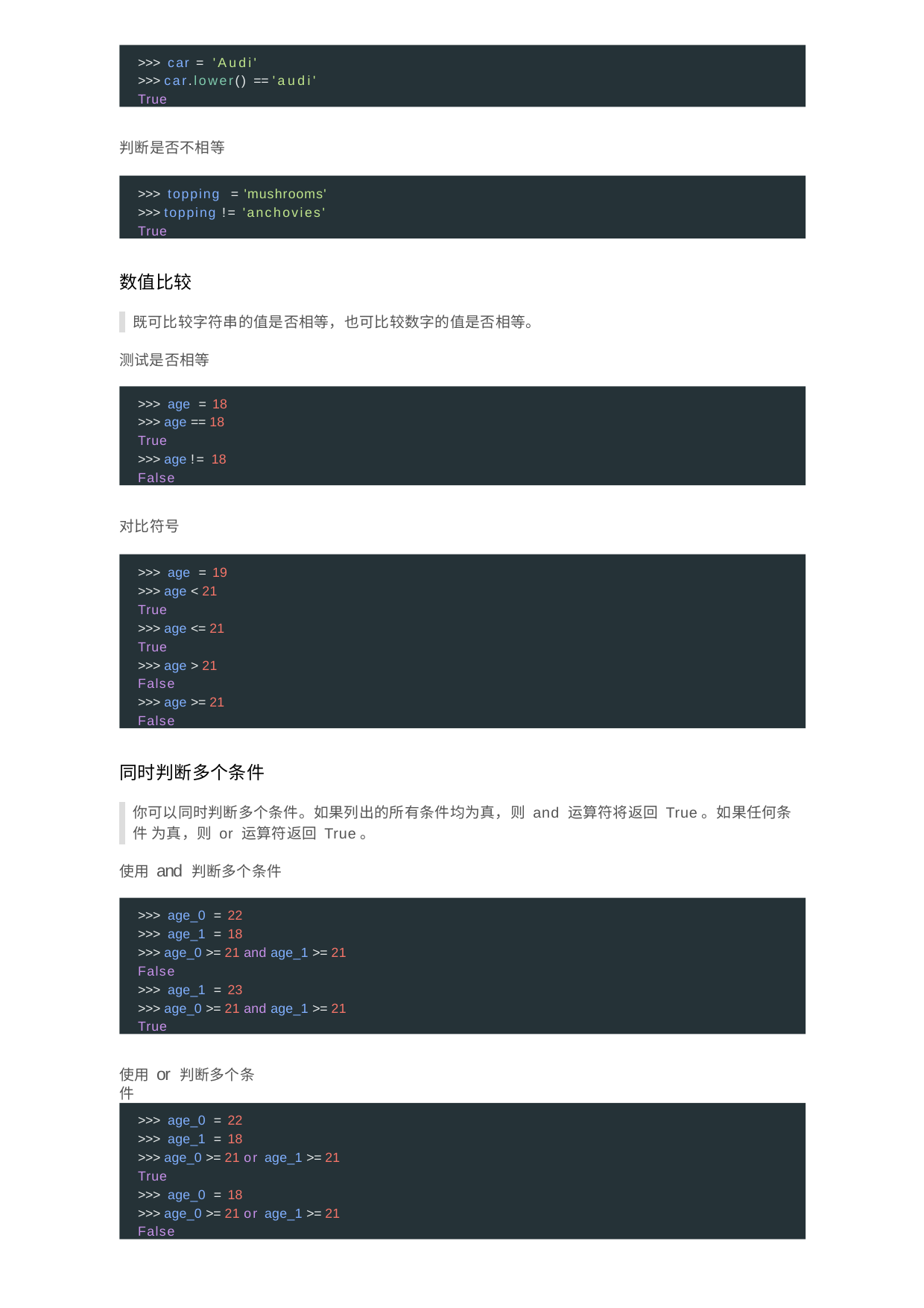

>>>  car =  'Audi'
>>> car.lower() == 'audi'  True
判断是否不相等
>>>  topping  = 'mushrooms'
>>> topping != 'anchovies'  True
数值⽐较

既可比较字符串的值是否相等，也可比较数字的值是否相等。

测试是否相等

>>>  age  = 18
>>> age == 18  True
>>> age != 18  False
对⽐符号
>>>  age  = 19
>>> age < 21  True
>>> age <= 21  True
>>> age > 21  False
>>> age >= 21  False
同时判断多个条件

你可以同时判断多个条件。如果列出的所有条件均为真，则 and 运算符将返回 True。如果任何条件 为真，则 or 运算符返回 True。

使⽤and 判断多个条件

>>>  age_0  = 22
>>>  age_1  = 18
>>> age_0 >= 21 and age_1 >= 21  False
>>>  age_1  = 23
>>> age_0 >= 21 and age_1 >= 21  True
使⽤or 判断多个条件
>>>  age_0  = 22
>>>  age_1  = 18
>>> age_0 >= 21 or age_1 >= 21  True
>>>  age_0  = 18
>>> age_0 >= 21 or age_1 >= 21  False